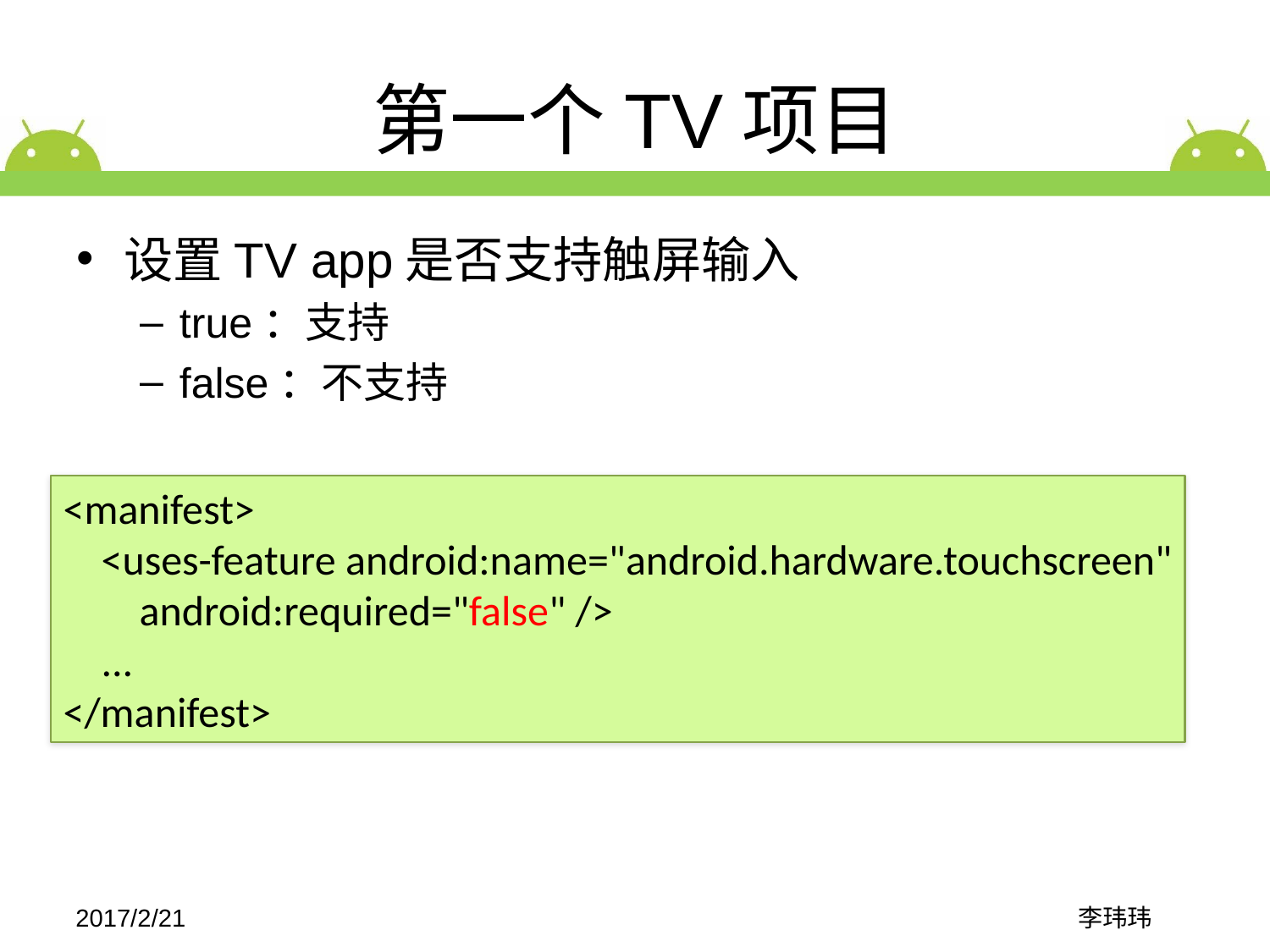

# 第一个TV项目
设置TV app是否支持触屏输入
true：支持
false：不支持
<manifest>
    <uses-feature android:name="android.hardware.touchscreen"
        android:required="false" />
    ...
</manifest>